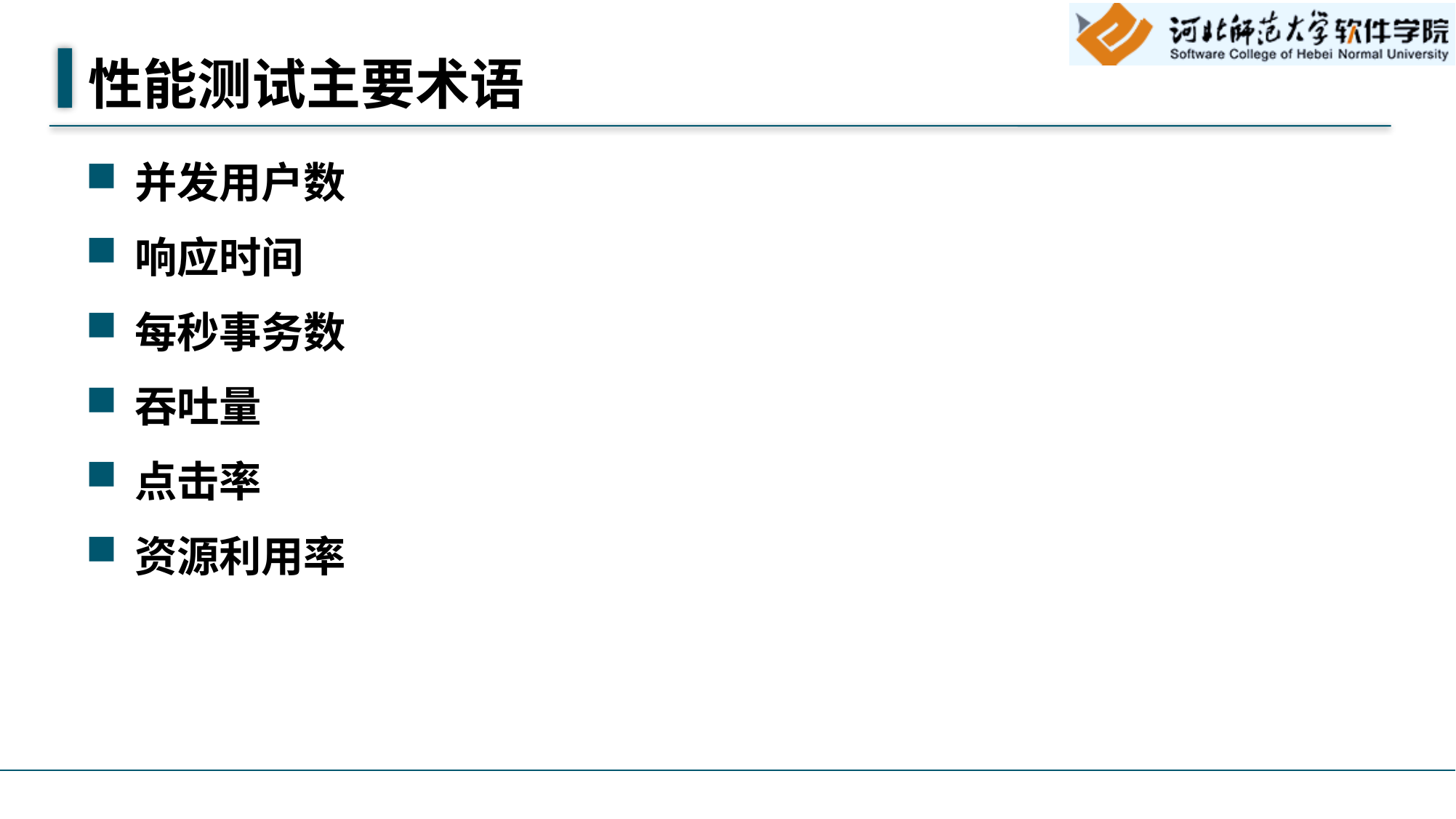

# 性能测试主要术语
并发用户数
响应时间
每秒事务数
吞吐量
点击率
资源利用率